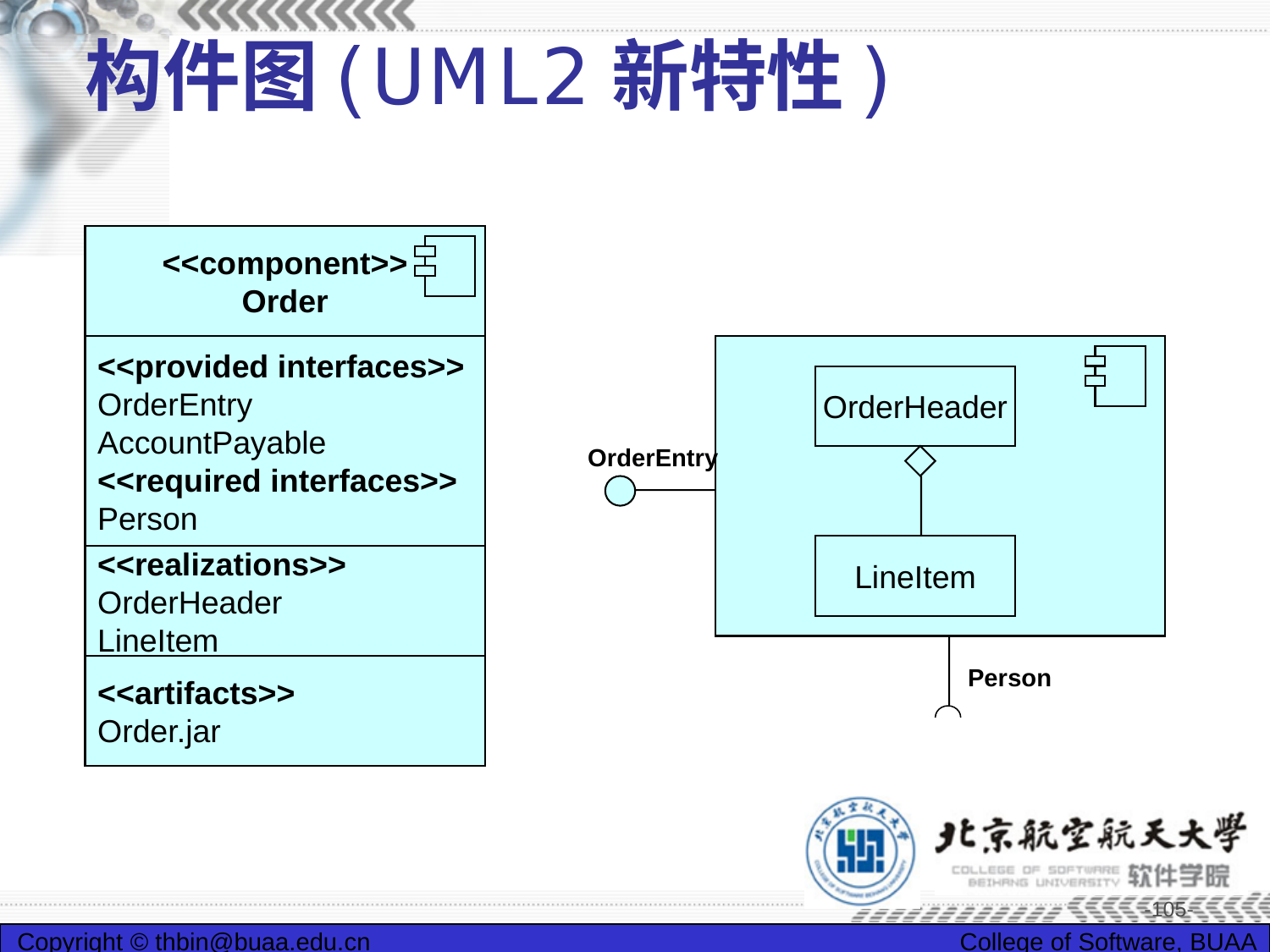

# 构件图(UML2新特性)

<<component>>
Order

<<provided interfaces>>
OrderEntry
AccountPayable
<<required interfaces>>
Person
<<realizations>>
OrderHeader
LineItem
<<artifacts>>
Order.jar

OrderHeader

OrderEntry

LineItem

Person

-105-